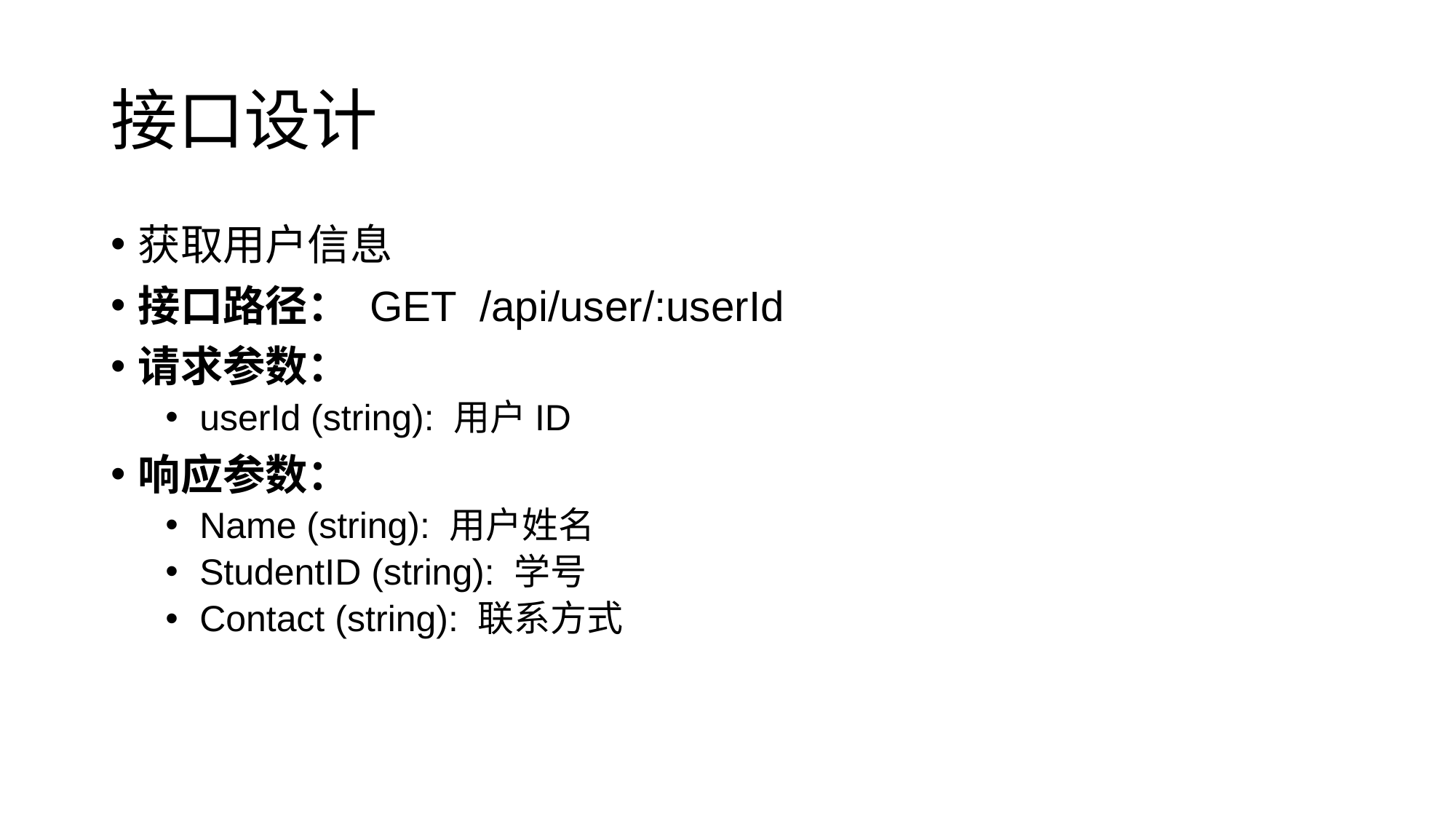

# 接口设计
获取用户信息
接口路径： GET  /api/user/:userId
请求参数：
userId (string): 用户ID
响应参数：
Name (string): 用户姓名
StudentID (string): 学号
Contact (string): 联系方式